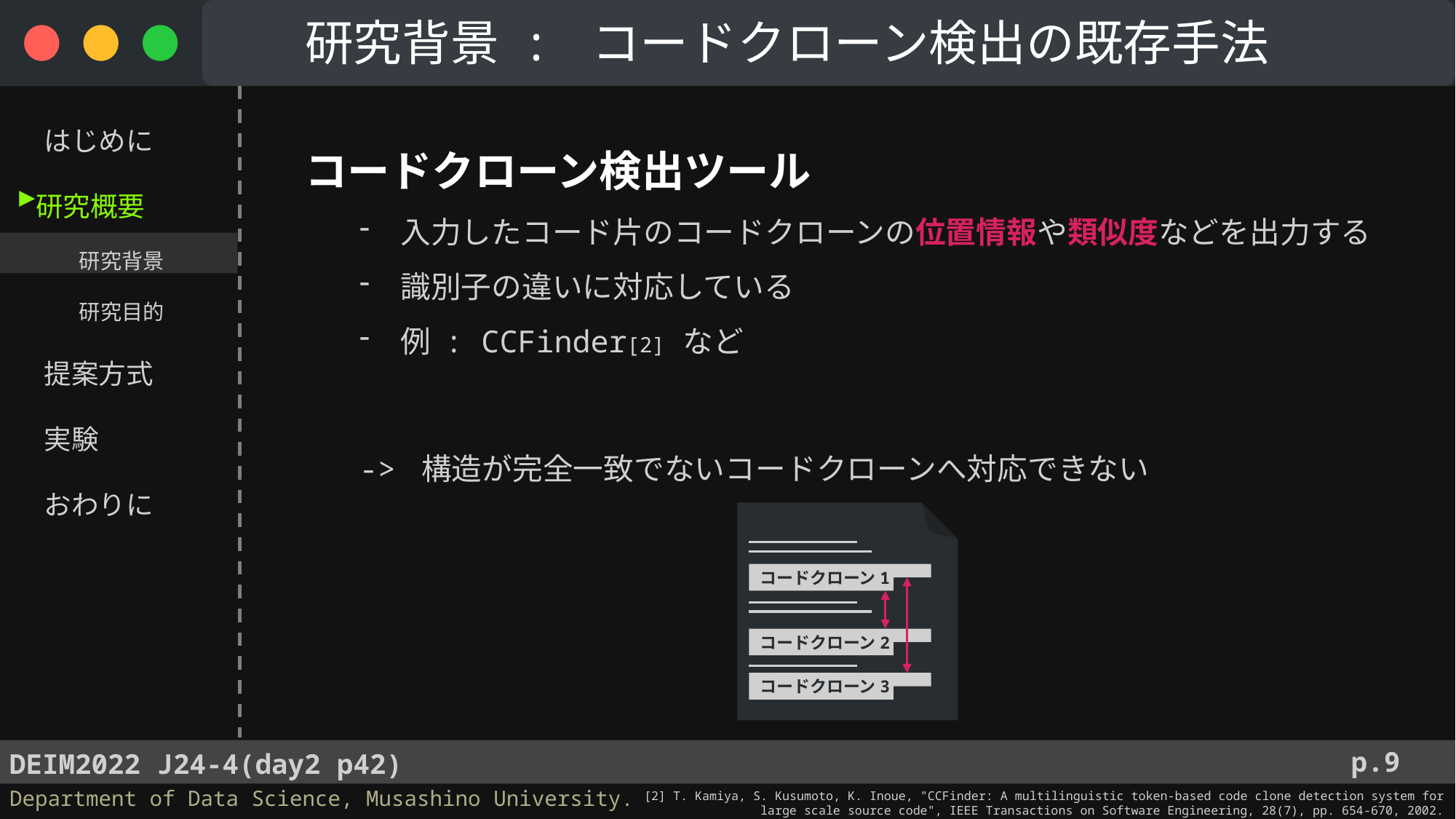

研究背景 : コードクローン検出の既存手法
　 はじめに
   研究概要
　　　 研究背景
　　　 研究目的
　 提案方式
　 実験
　 おわりに

コードクローン検出ツール
入力したコード片のコードクローンの位置情報や類似度などを出力する
識別子の違いに対応している
例 : CCFinder[2] など

-> 構造が完全一致でないコードクローンへ対応できない

▶︎

コードクローン1
コードクローン2
コードクローン3
p.9
[2] T. Kamiya, S. Kusumoto, K. Inoue, "CCFinder: A multilinguistic token-based code clone detection system for large scale source code", IEEE Transactions on Software Engineering, 28(7), pp. 654-670, 2002.